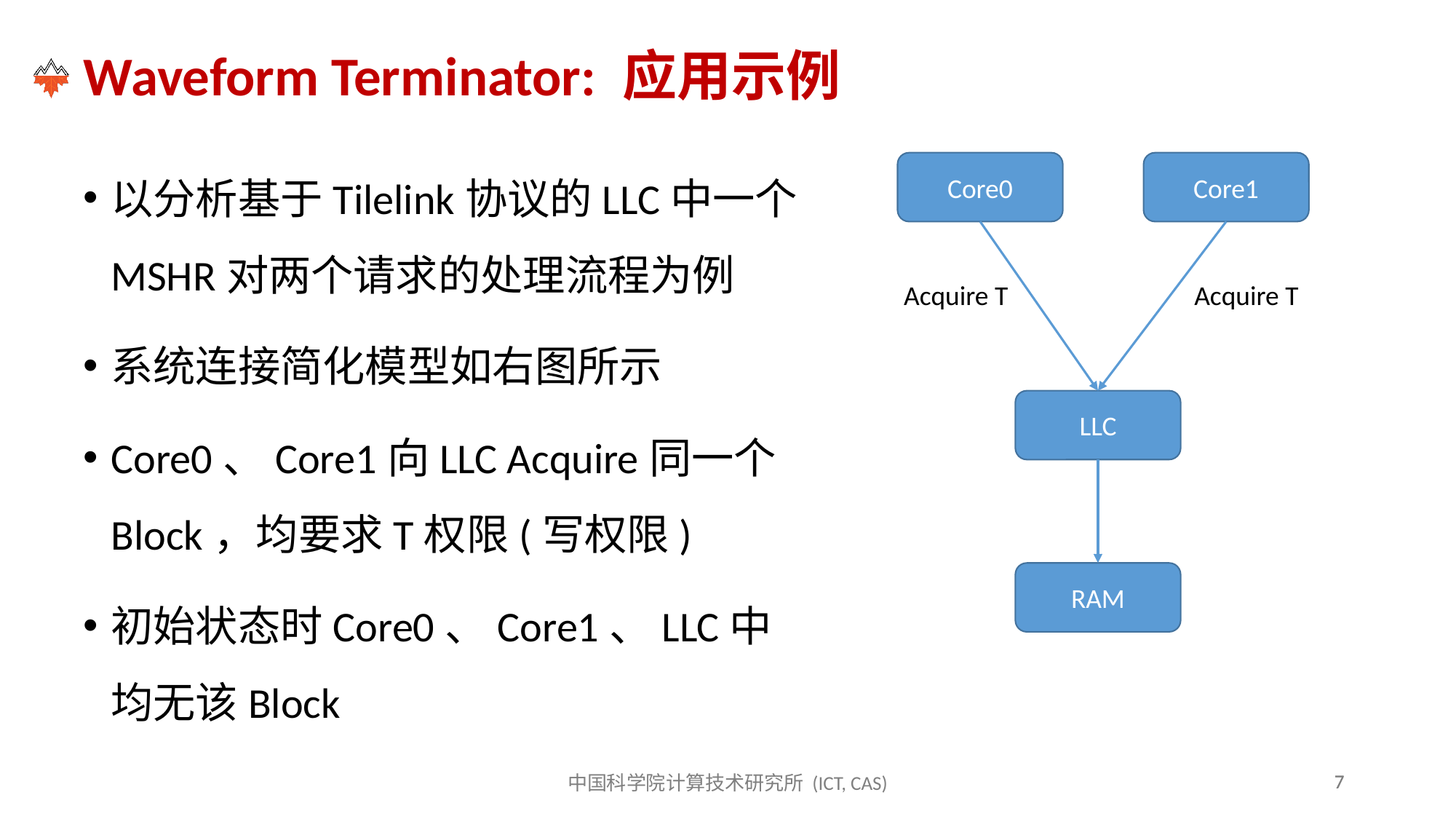

# Waveform Terminator: 应用示例
以分析基于Tilelink协议的LLC中一个MSHR对两个请求的处理流程为例
系统连接简化模型如右图所示
Core0、Core1向LLC Acquire同一个Block，均要求T权限(写权限)
初始状态时Core0、Core1、LLC中均无该Block
Core0
Core1
Acquire T
Acquire T
LLC
RAM